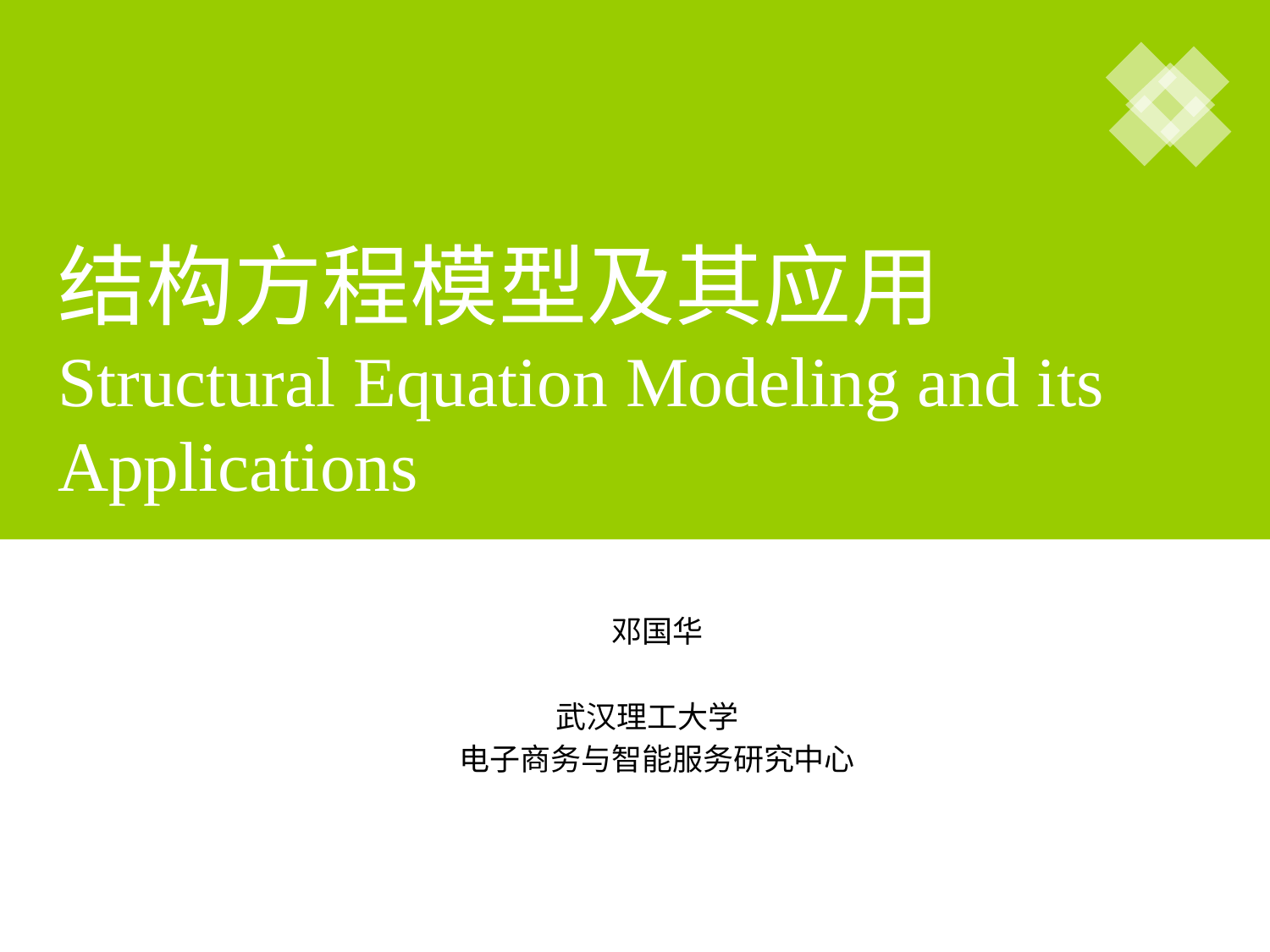

# 结构方程模型及其应用 Structural Equation Modeling and its Applications
邓国华

武汉理工大学
电子商务与智能服务研究中心